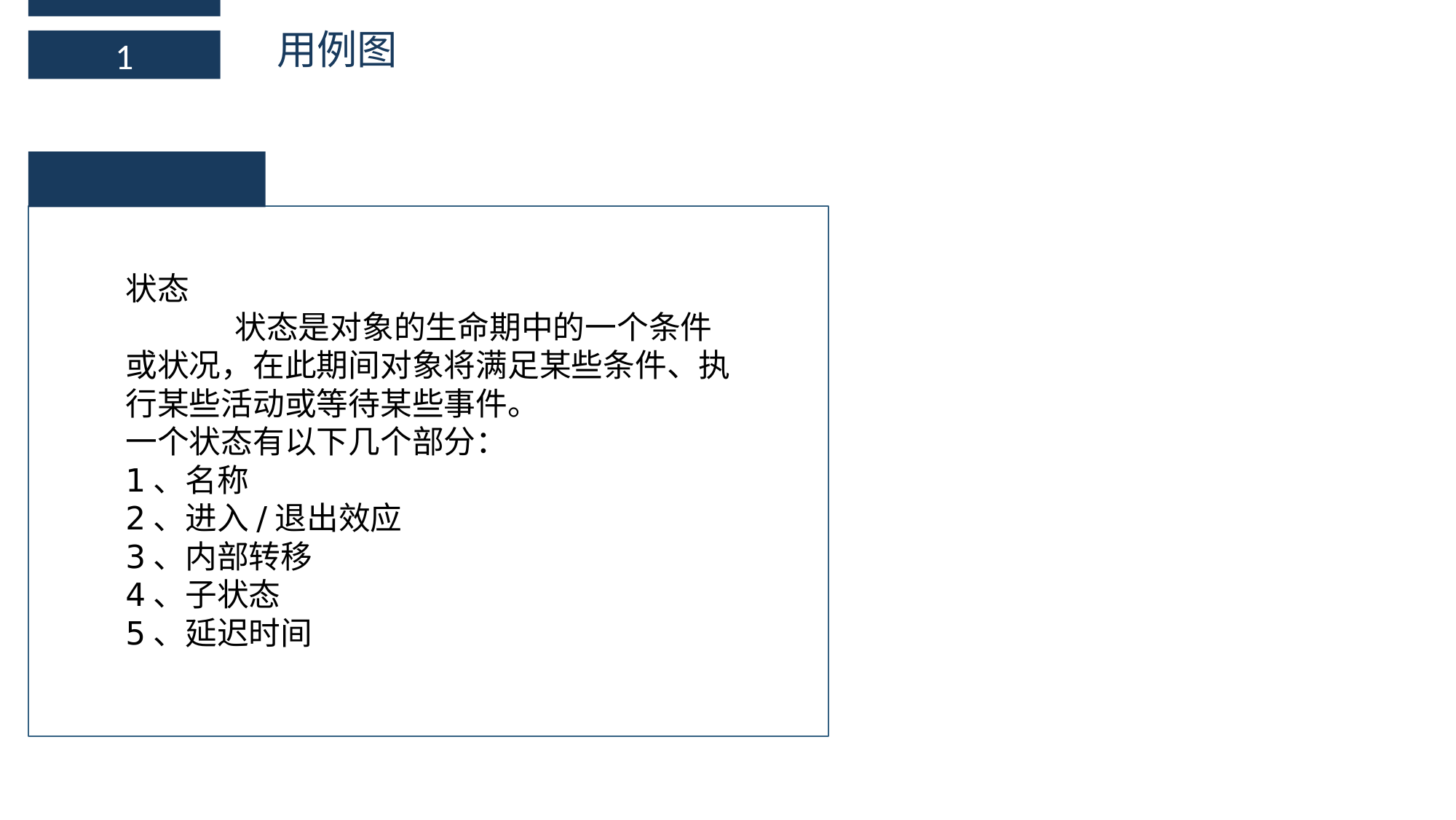

用例图
1

状态
	状态是对象的生命期中的一个条件或状况，在此期间对象将满足某些条件、执行某些活动或等待某些事件。
一个状态有以下几个部分：
1、名称
2、进入/退出效应
3、内部转移
4、子状态
5、延迟时间